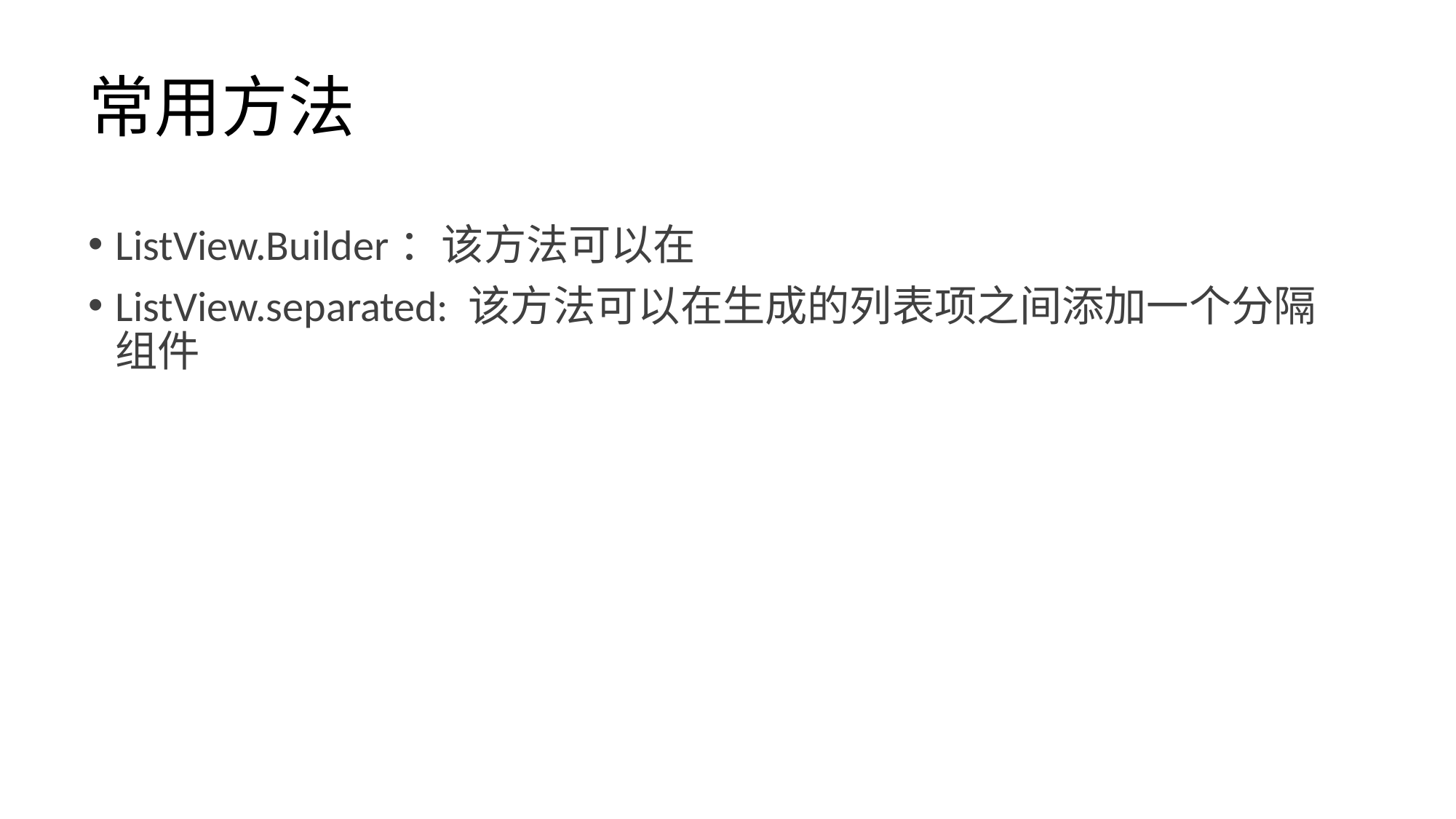

# 常用方法
ListView.Builder：该方法可以在
ListView.separated: 该方法可以在生成的列表项之间添加一个分隔组件